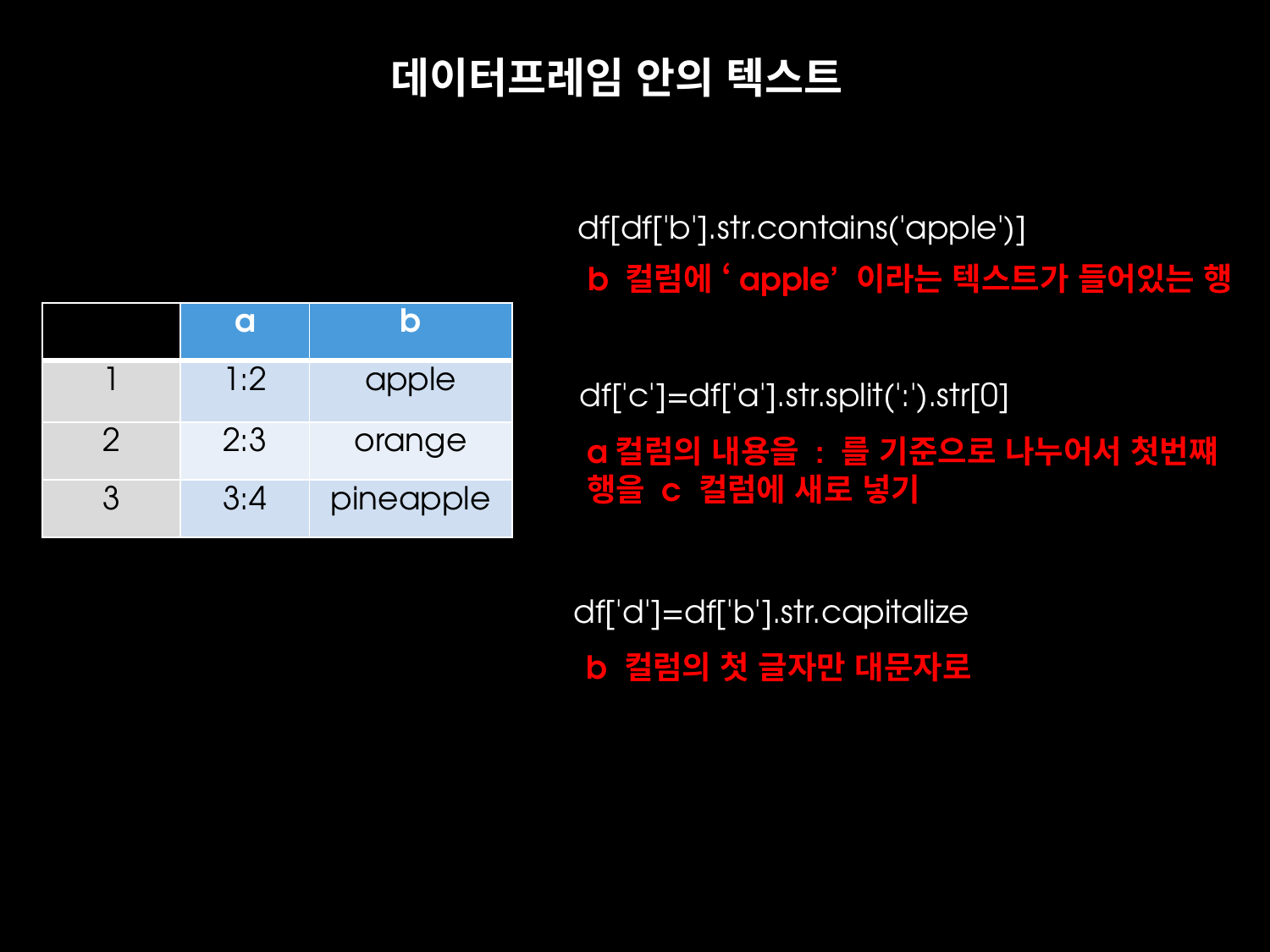

데이터프레임 안의 텍스트
df[df['b'].str.contains('apple')]
b 컬럼에 ‘apple’ 이라는 텍스트가 들어있는 행
|  | a | b |
| --- | --- | --- |
| 1 | 1:2 | apple |
| 2 | 2:3 | orange |
| 3 | 3:4 | pineapple |
df['c']=df['a'].str.split(':').str[0]
a컬럼의 내용을 : 를 기준으로 나누어서 첫번쨰
행을 c 컬럼에 새로 넣기
df['d']=df['b'].str.capitalize
b 컬럼의 첫 글자만 대문자로